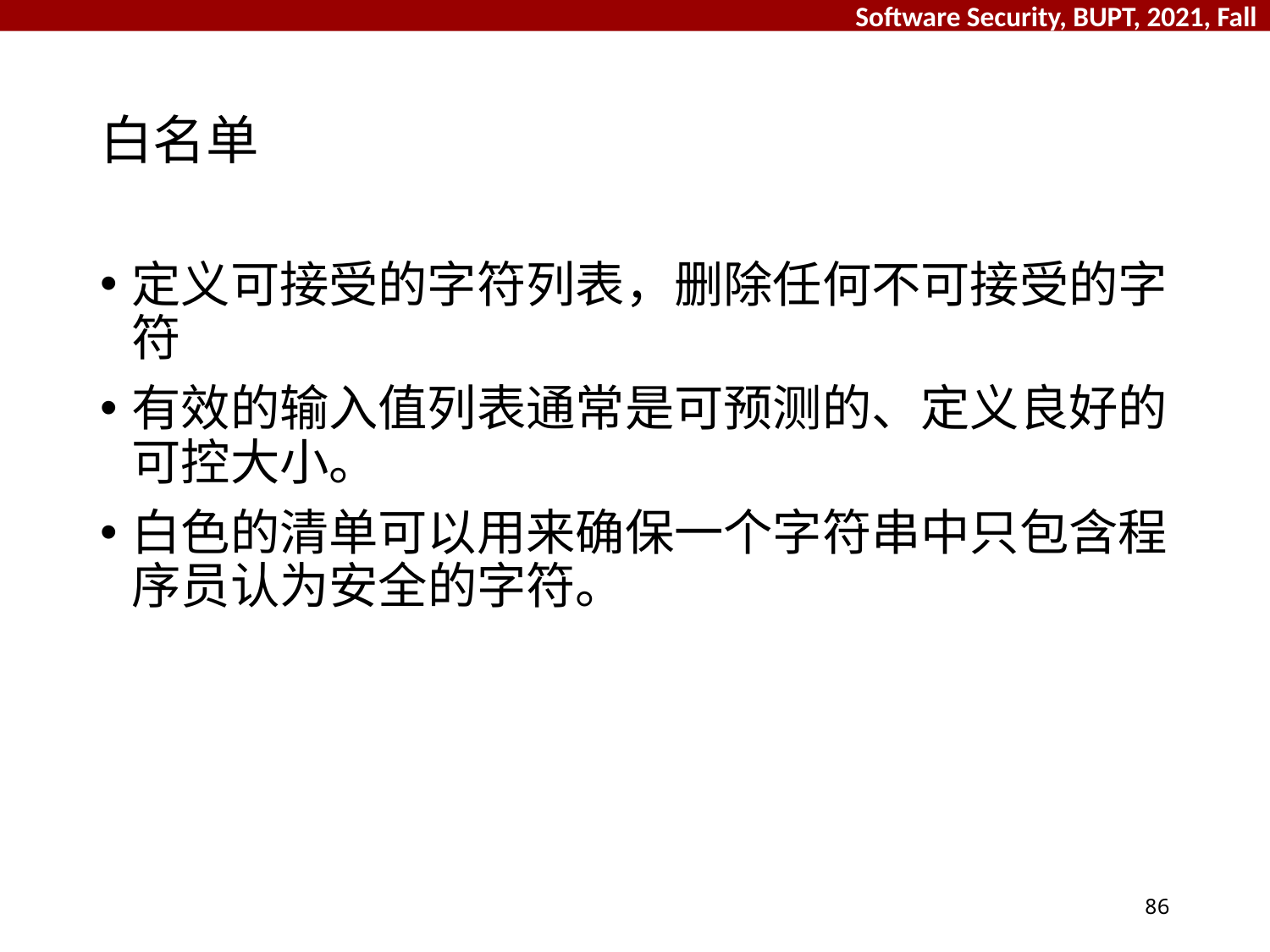

# 白名单
定义可接受的字符列表，删除任何不可接受的字符
有效的输入值列表通常是可预测的、定义良好的可控大小。
白色的清单可以用来确保一个字符串中只包含程序员认为安全的字符。
86